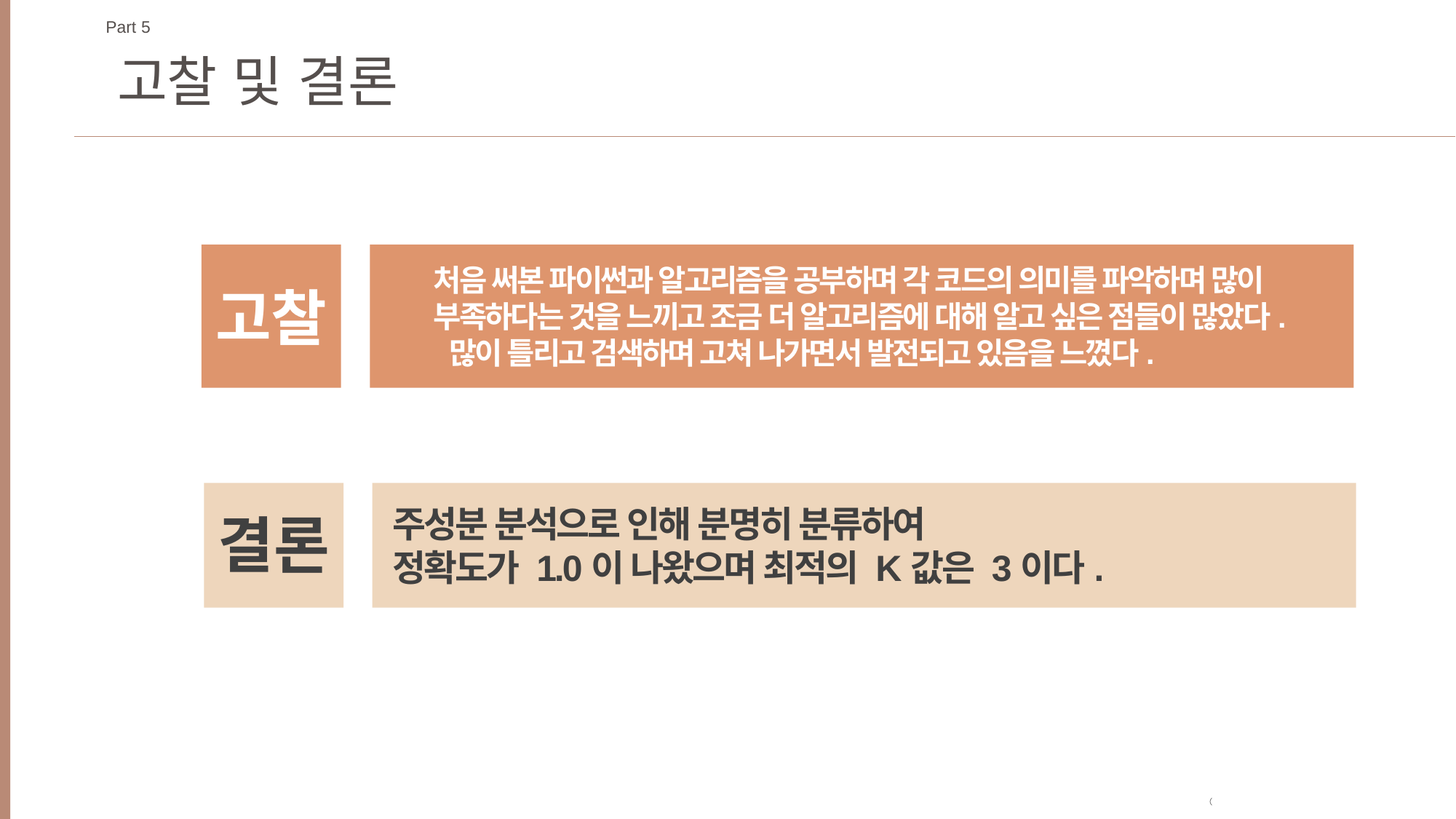

Part 5
고찰 및 결론

처음 써본 파이썬과 알고리즘을 공부하며 각 코드의 의미를 파악하며 많이
부족하다는 것을 느끼고 조금 더 알고리즘에 대해 알고 싶은 점들이 많았다.
 많이 틀리고 검색하며 고쳐 나가면서 발전되고 있음을 느꼈다.
고찰

주성분 분석으로 인해 분명히 분류하여
정확도가 1.0이 나왔으며 최적의 K값은 3이다.
결론